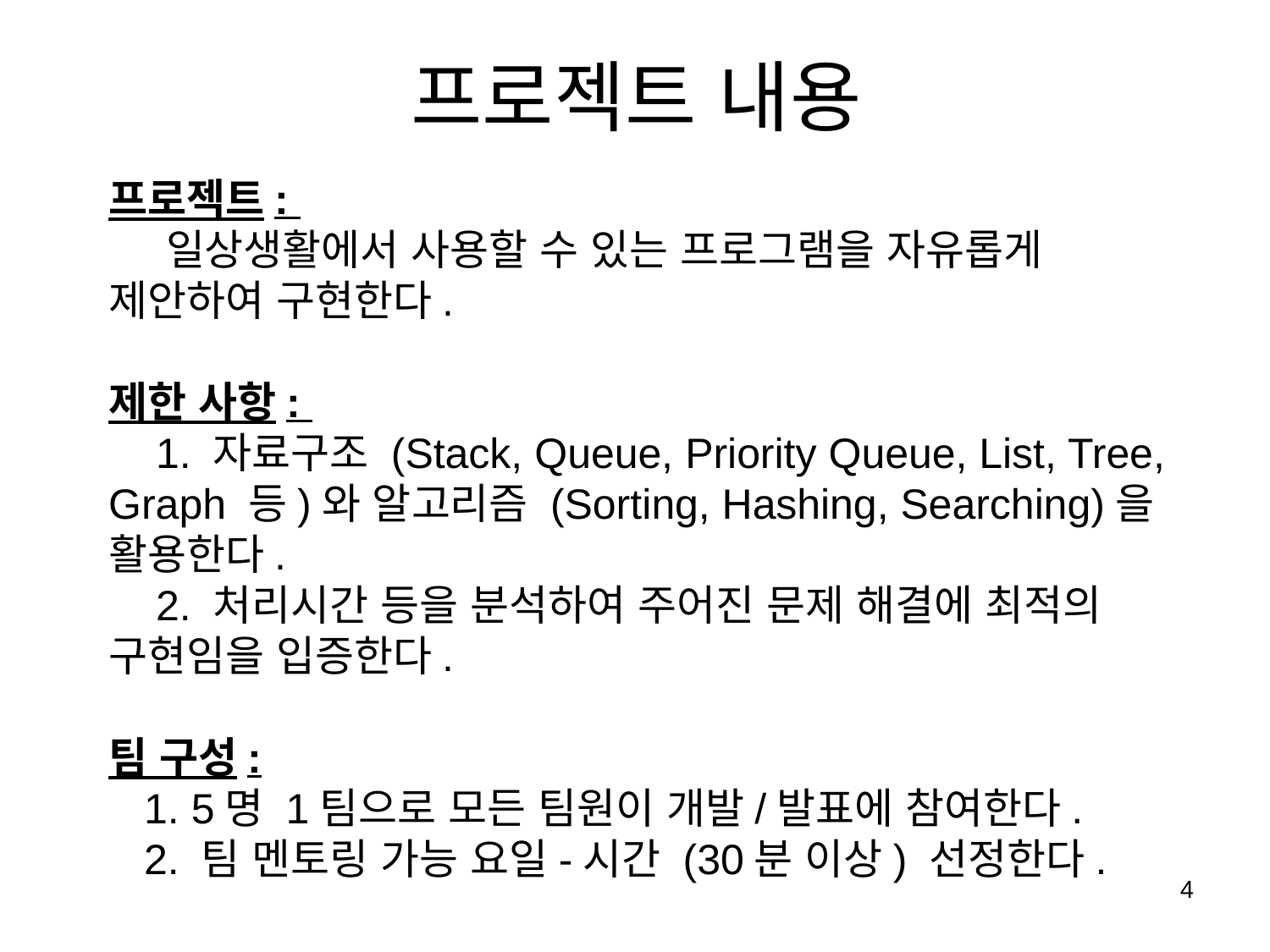

프로젝트 내용
프로젝트:
    일상생활에서 사용할 수 있는 프로그램을 자유롭게 제안하여 구현한다.

제한 사항:
    1. 자료구조 (Stack, Queue, Priority Queue, List, Tree, Graph 등)와 알고리즘 (Sorting, Hashing, Searching)을 활용한다.
    2. 처리시간 등을 분석하여 주어진 문제 해결에 최적의 구현임을 입증한다.

팀 구성:
   1. 5명 1팀으로 모든 팀원이 개발/발표에 참여한다.
   2. 팀 멘토링 가능 요일-시간 (30분 이상) 선정한다.
4